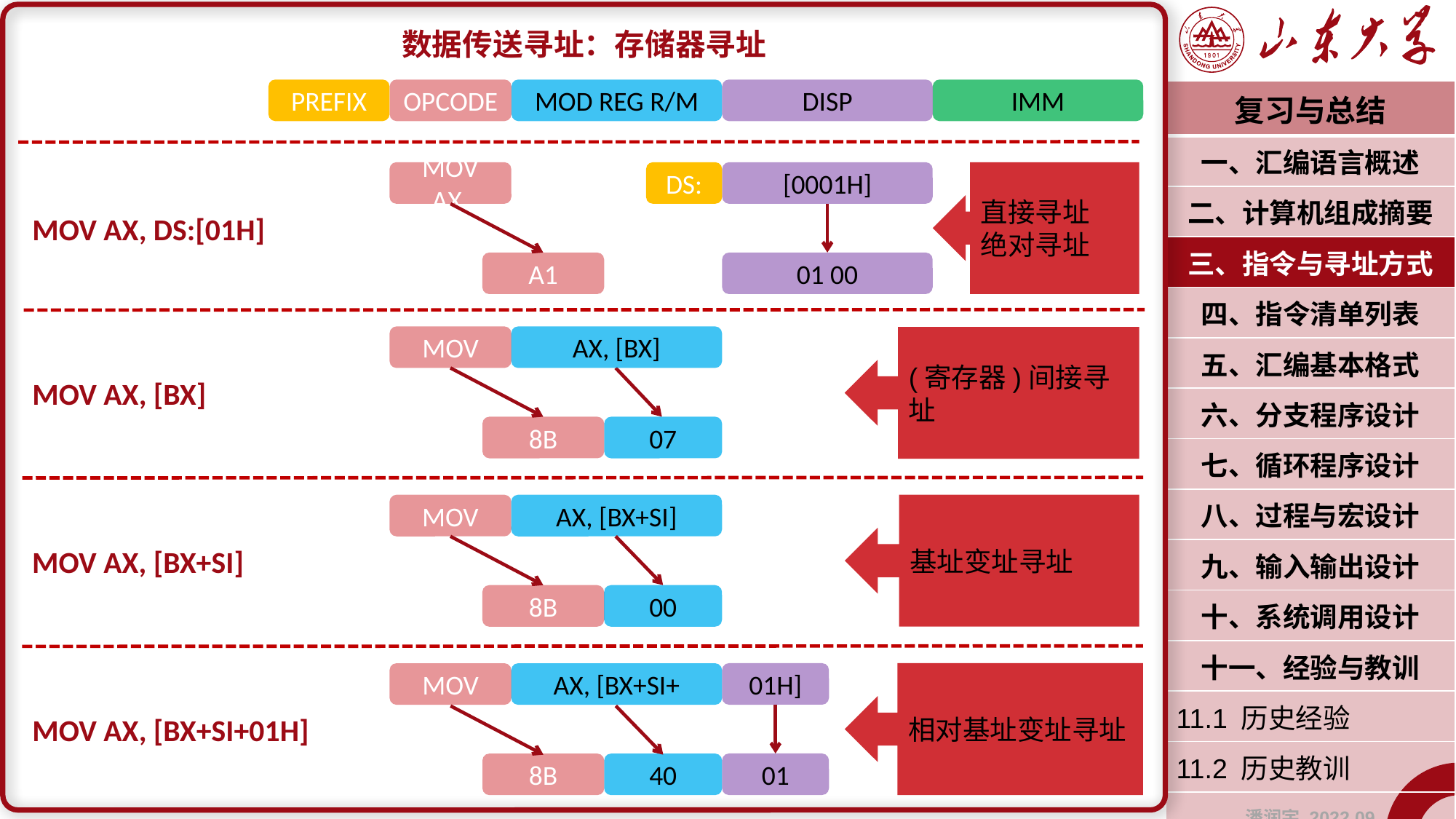

数据传送寻址：存储器寻址
PREFIX
OPCODE
MOD REG R/M
DISP
IMM
| 复习与总结 |
| --- |
| 一、汇编语言概述 |
| 二、计算机组成摘要 |
| 三、指令与寻址方式 |
| 四、指令清单列表 |
| 五、汇编基本格式 |
| 六、分支程序设计 |
| 七、循环程序设计 |
| 八、过程与宏设计 |
| 九、输入输出设计 |
| 十、系统调用设计 |
| 十一、经验与教训 |
| 11.1 历史经验 |
| 11.2 历史教训 |
| 潘润宇 2022.09 |
MOV AX,
DS:
[0001H]
直接寻址
绝对寻址
MOV AX, DS:[01H]
A1
01 00
MOV
AX, [BX]
(寄存器)间接寻址
MOV AX, [BX]
8B
07
MOV
AX, [BX+SI]
基址变址寻址
MOV AX, [BX+SI]
8B
00
01H]
MOV
AX, [BX+SI+
相对基址变址寻址
MOV AX, [BX+SI+01H]
01
8B
40